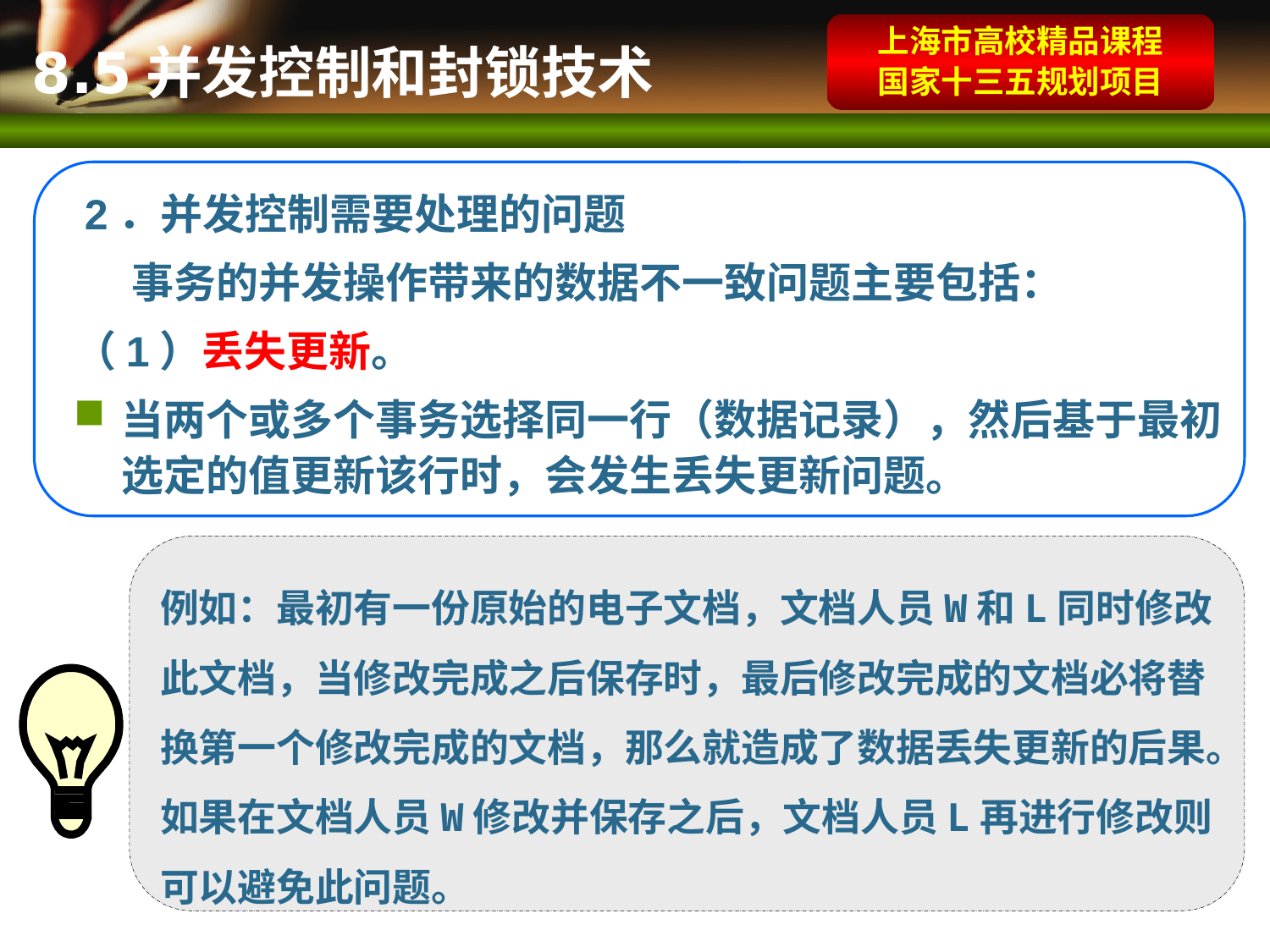

上海市高校精品课程
国家十三五规划项目
 8.5并发控制和封锁技术

 2．并发控制需要处理的问题
     事务的并发操作带来的数据不一致问题主要包括：
（1）丢失更新。
当两个或多个事务选择同一行（数据记录），然后基于最初选定的值更新该行时，会发生丢失更新问题。
例如：最初有一份原始的电子文档，文档人员W和L同时修改此文档，当修改完成之后保存时，最后修改完成的文档必将替换第一个修改完成的文档，那么就造成了数据丢失更新的后果。如果在文档人员W修改并保存之后，文档人员L再进行修改则可以避免此问题。